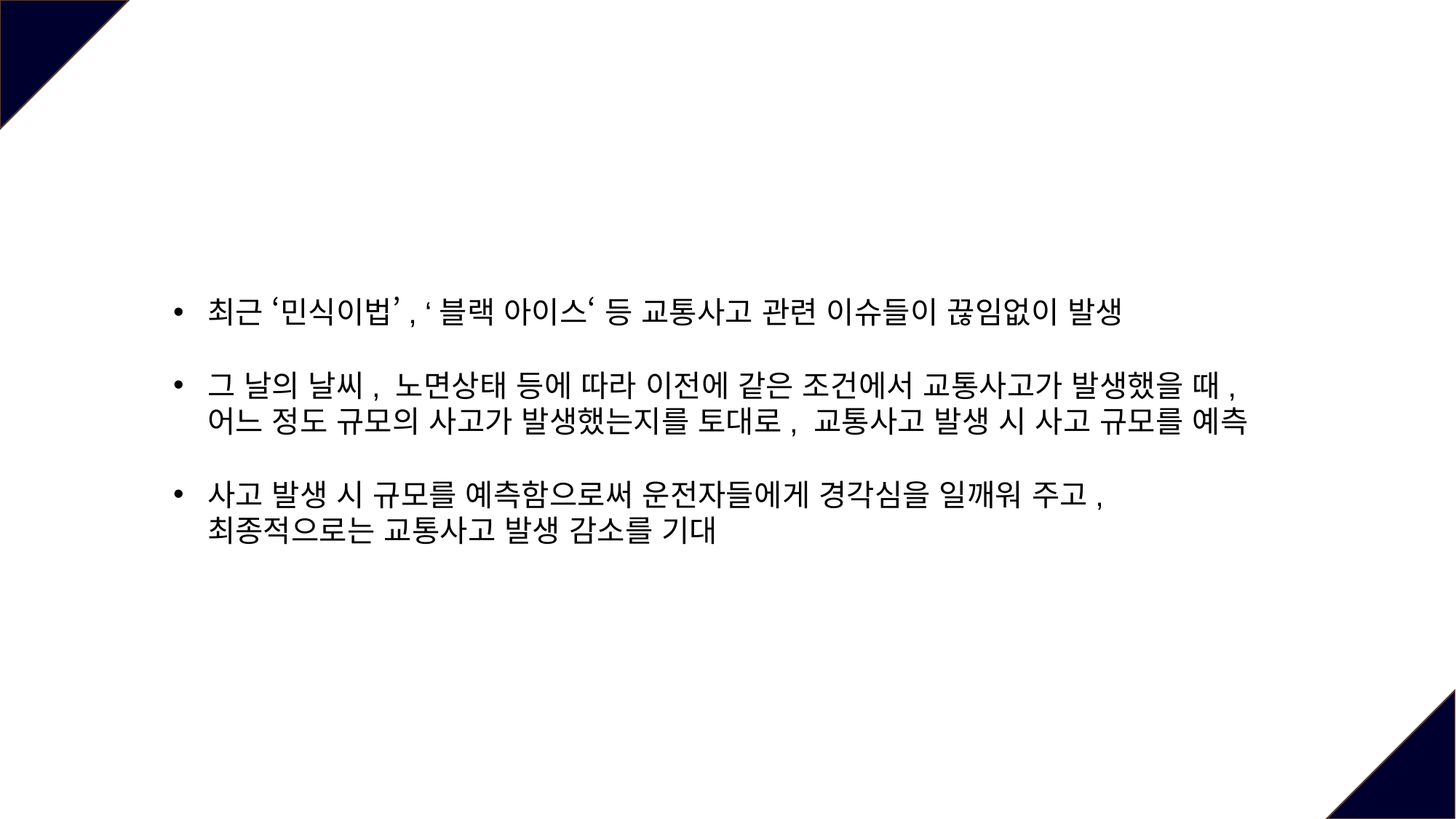

최근 ‘민식이법’, ‘블랙 아이스‘ 등 교통사고 관련 이슈들이 끊임없이 발생

그 날의 날씨, 노면상태 등에 따라 이전에 같은 조건에서 교통사고가 발생했을 때, 어느 정도 규모의 사고가 발생했는지를 토대로, 교통사고 발생 시 사고 규모를 예측

사고 발생 시 규모를 예측함으로써 운전자들에게 경각심을 일깨워 주고, 최종적으로는 교통사고 발생 감소를 기대